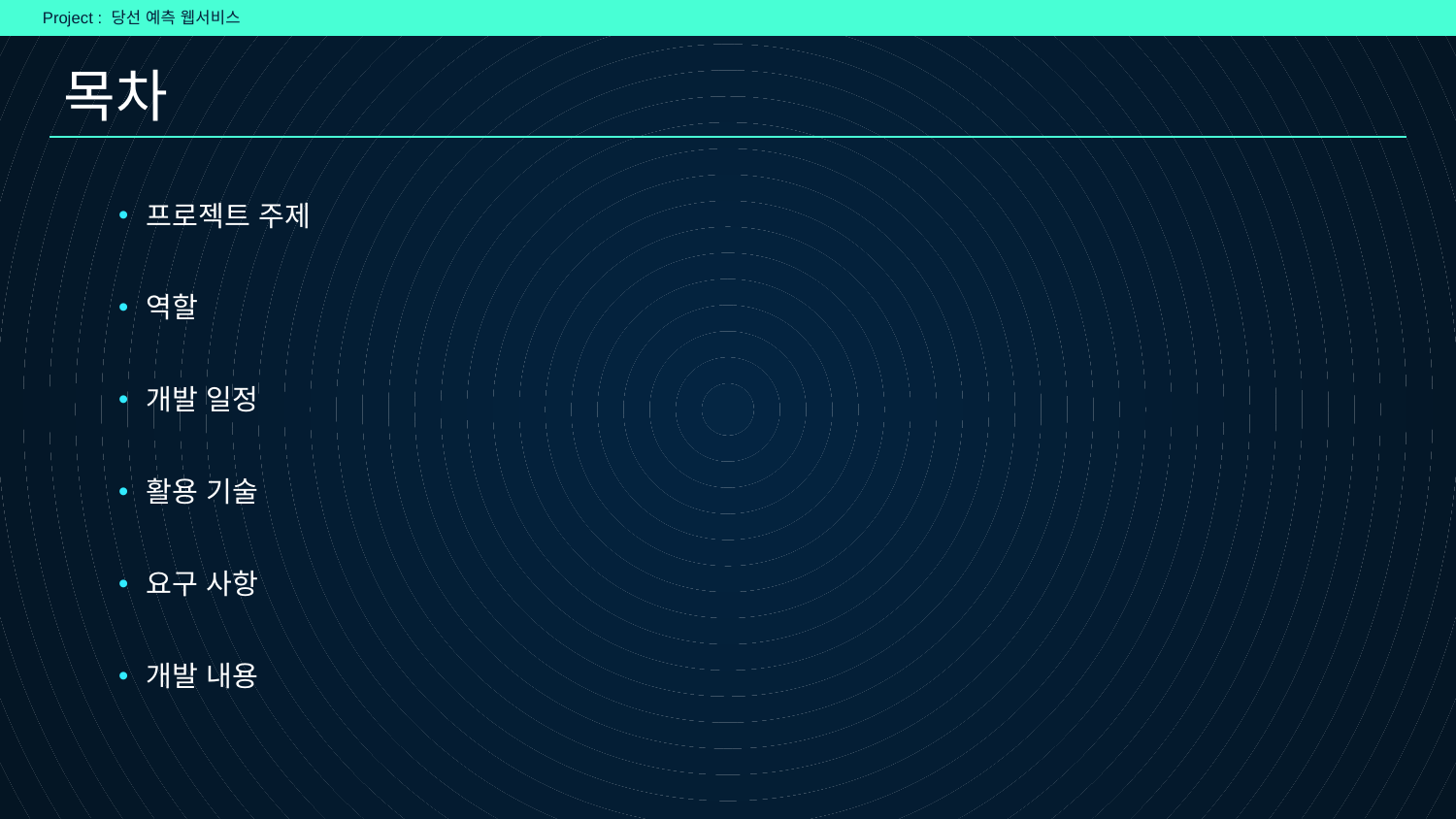

# 목차
프로젝트 주제

역할

개발 일정

활용 기술

요구 사항

개발 내용